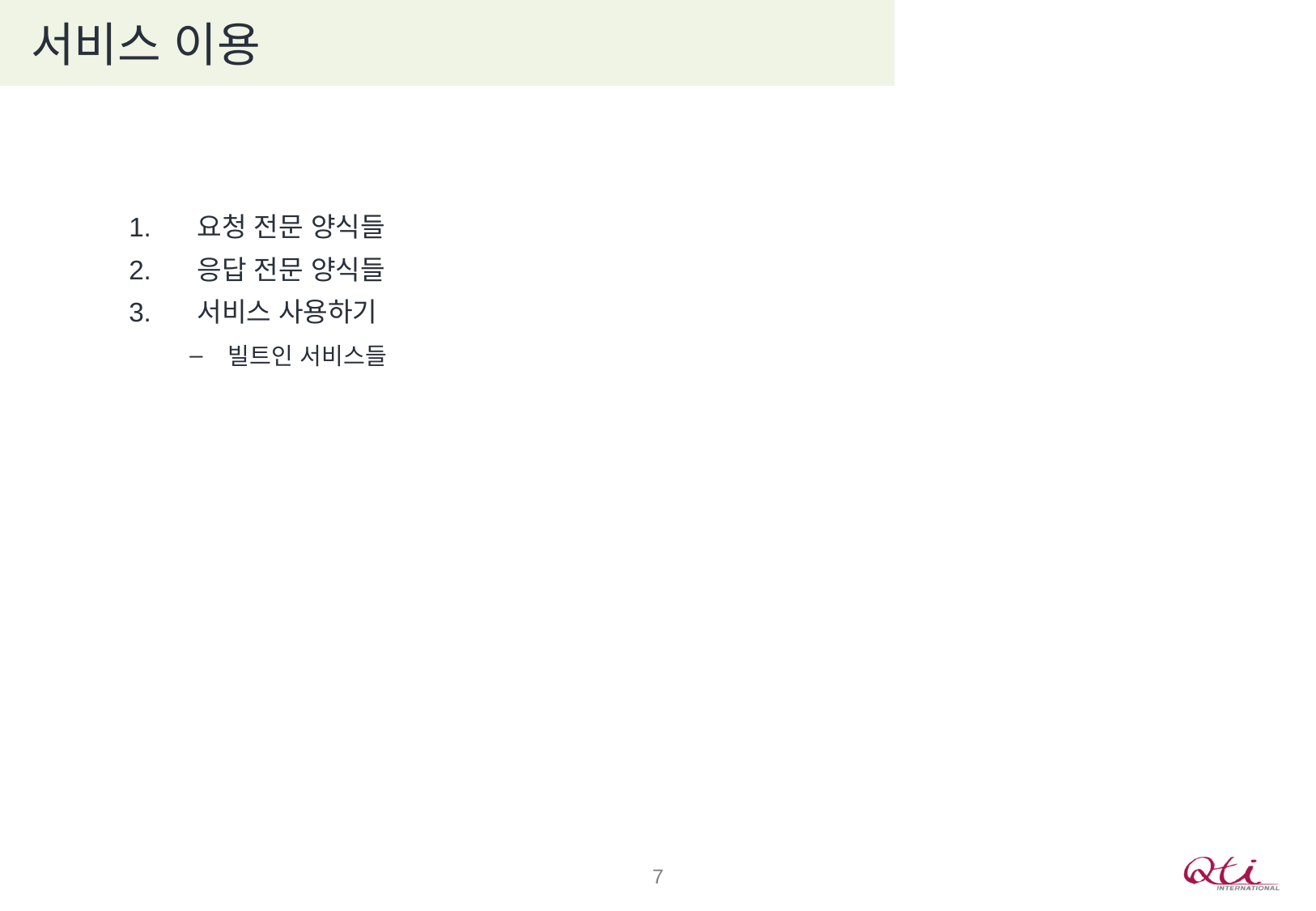

# 서비스 이용
요청 전문 양식들
응답 전문 양식들
서비스 사용하기
빌트인 서비스들
7